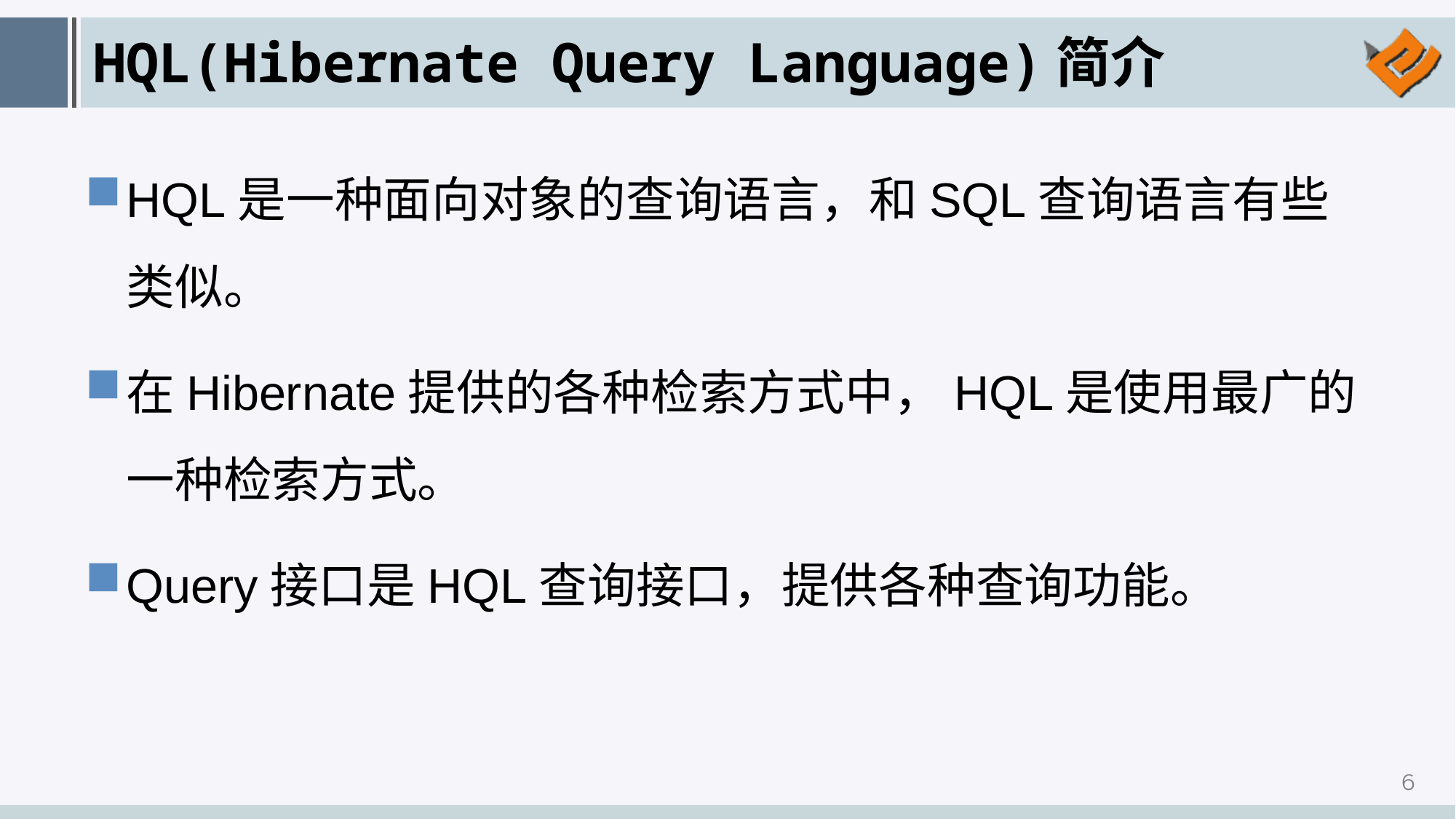

# HQL(Hibernate Query Language)简介
HQL是一种面向对象的查询语言，和SQL查询语言有些类似。
在Hibernate提供的各种检索方式中，HQL是使用最广的一种检索方式。
Query接口是HQL查询接口，提供各种查询功能。